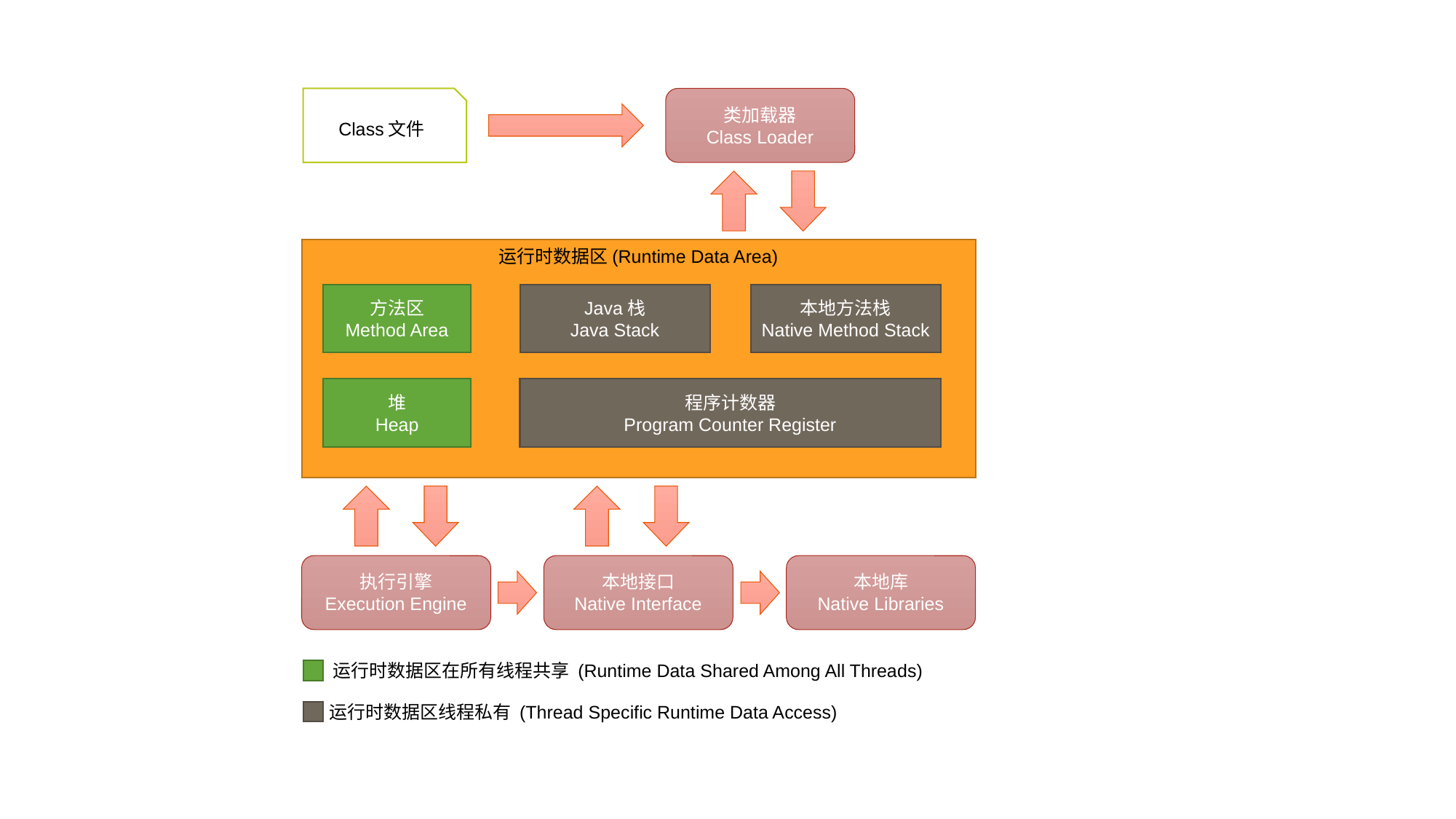

Class文件
类加载器
Class Loader

运行时数据区(Runtime Data Area)
方法区
Method Area
Java栈
Java Stack
本地方法栈
Native Method Stack
堆
Heap
程序计数器
Program Counter Register

执行引擎
Execution Engine
本地接口
Native Interface
本地库
Native Libraries

运行时数据区在所有线程共享 (Runtime Data Shared Among All Threads)

运行时数据区线程私有 (Thread Specific Runtime Data Access)